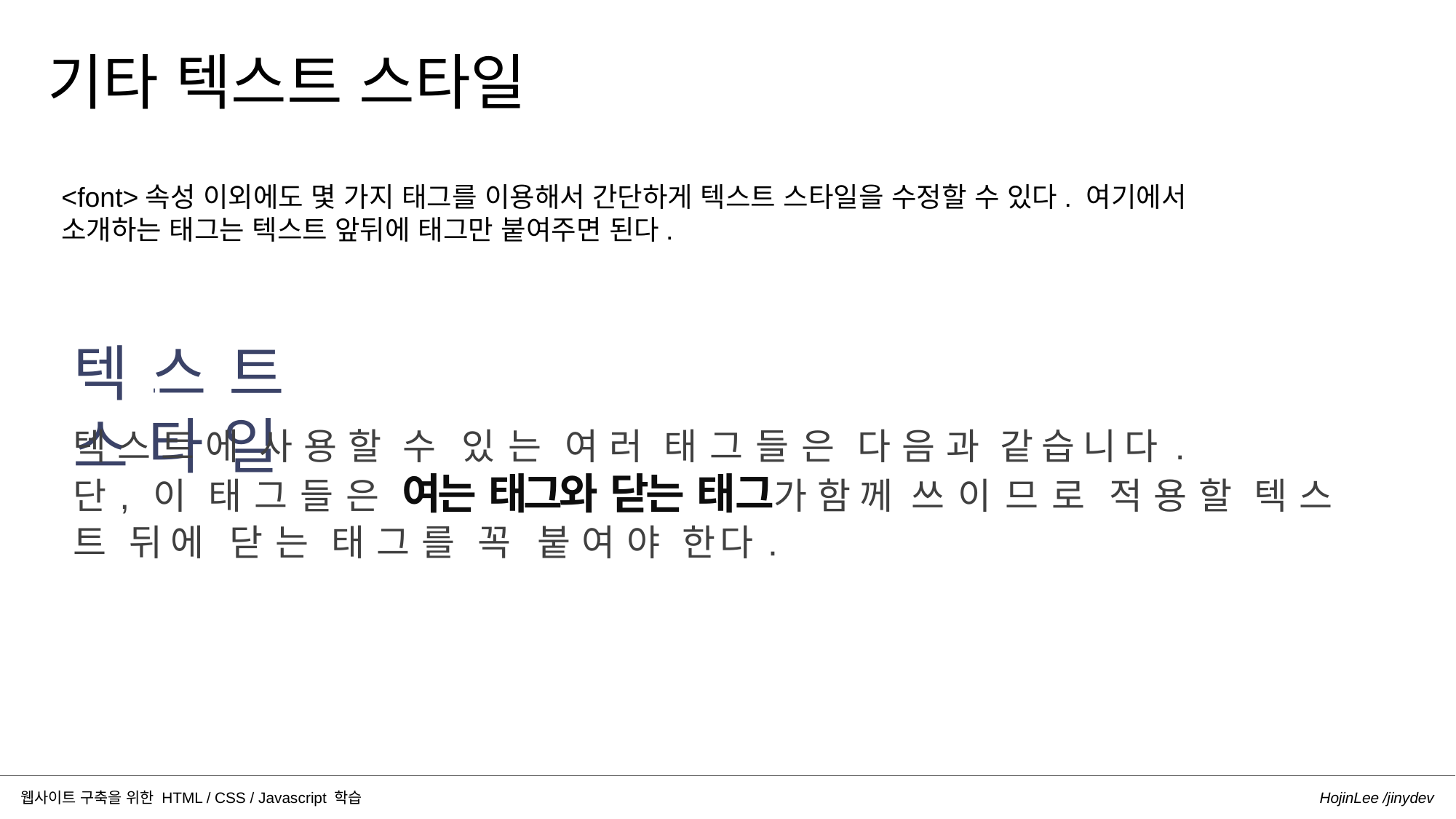

기타 텍스트 스타일
<font>속성 이외에도 몇 가지 태그를 이용해서 간단하게 텍스트 스타일을 수정할 수 있다. 여기에서 소개하는 태그는 텍스트 앞뒤에 태그만 붙여주면 된다.
텍스트 스타일
1
텍스트에 사용할 수 있는 여러 태그들은 다음과 같습니다.
단, 이 태그들은 여는 태그와 닫는 태그가 함께 쓰이므로 적용할 텍스트 뒤에 닫는 태그를 꼭 붙여야 한다.
HojinLee /jinydev
웹사이트 구축을 위한 HTML / CSS / Javascript 학습